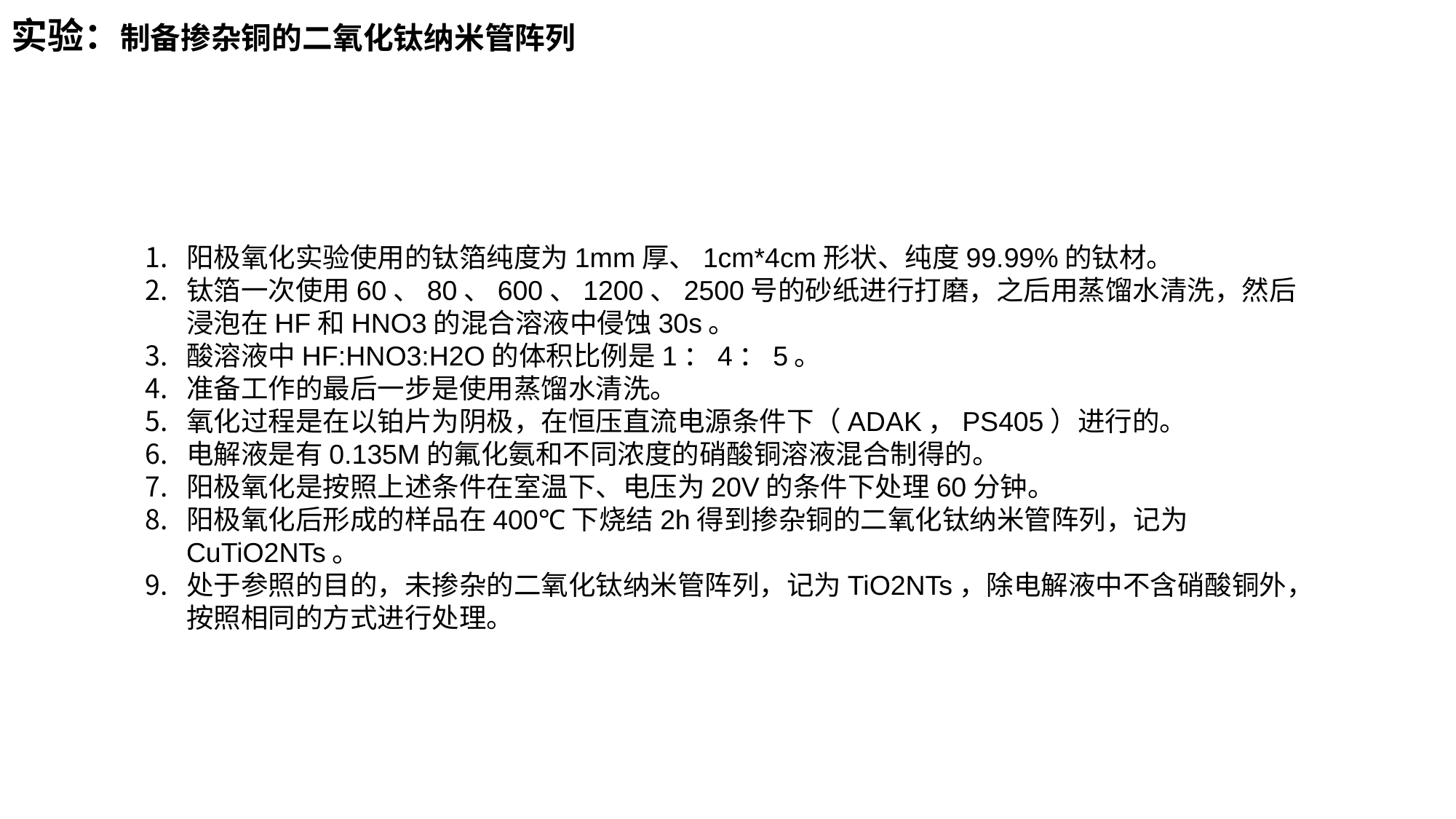

实验：制备掺杂铜的二氧化钛纳米管阵列
阳极氧化实验使用的钛箔纯度为1mm厚、1cm*4cm形状、纯度99.99%的钛材。
钛箔一次使用60、80、600、1200、2500号的砂纸进行打磨，之后用蒸馏水清洗，然后浸泡在HF和HNO3的混合溶液中侵蚀30s。
酸溶液中HF:HNO3:H2O的体积比例是1：4：5。
准备工作的最后一步是使用蒸馏水清洗。
氧化过程是在以铂片为阴极，在恒压直流电源条件下（ADAK，PS405）进行的。
电解液是有0.135M的氟化氨和不同浓度的硝酸铜溶液混合制得的。
阳极氧化是按照上述条件在室温下、电压为20V的条件下处理60分钟。
阳极氧化后形成的样品在400℃下烧结2h得到掺杂铜的二氧化钛纳米管阵列，记为CuTiO2NTs。
处于参照的目的，未掺杂的二氧化钛纳米管阵列，记为TiO2NTs，除电解液中不含硝酸铜外，按照相同的方式进行处理。